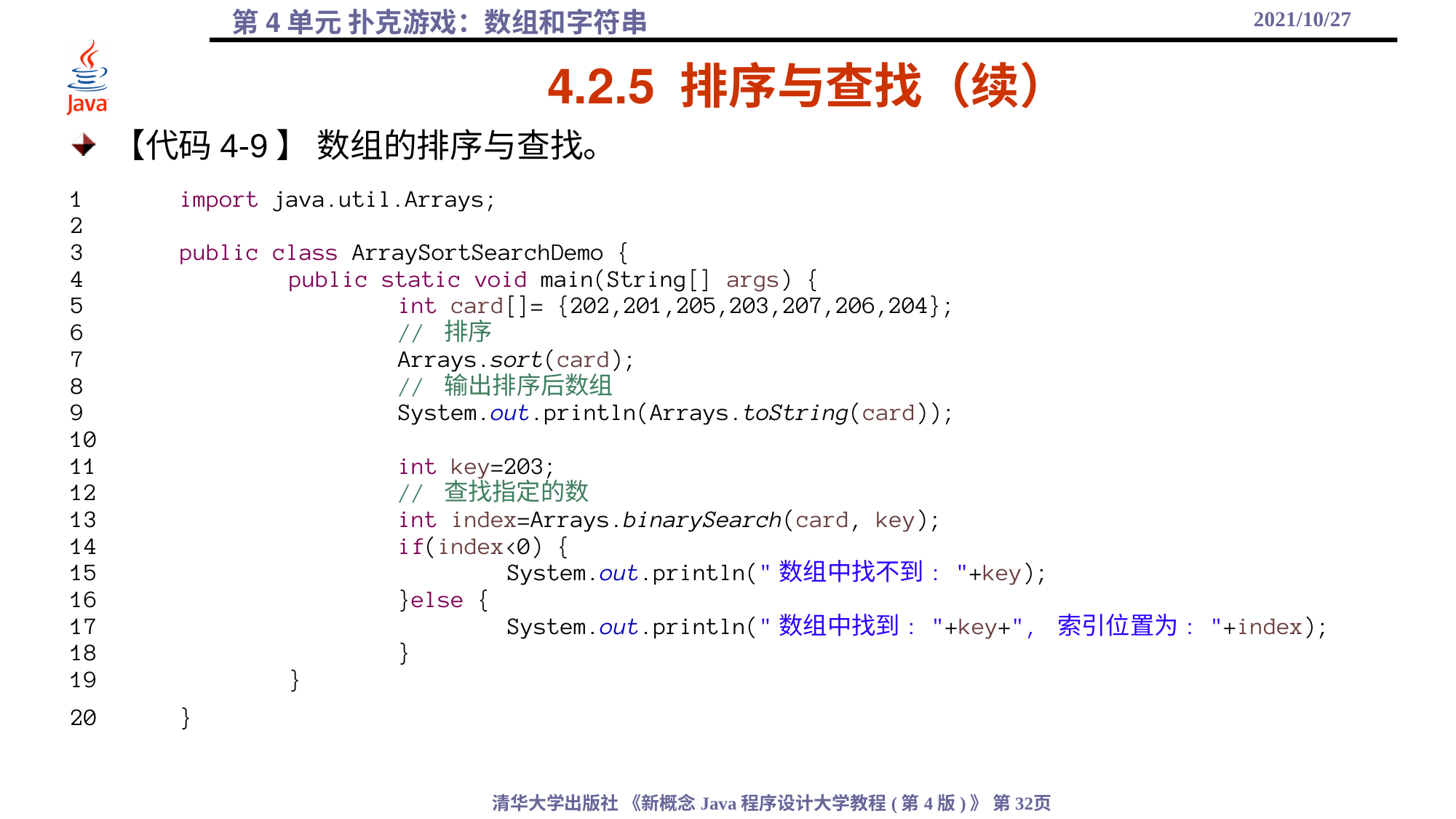

2021/10/27
# 4.2.5 排序与查找（续）
【代码4-9】 数组的排序与查找。
1	import java.util.Arrays;
2
3	public class ArraySortSearchDemo {
4		public static void main(String[] args) {
5			int card[]= {202,201,205,203,207,206,204};
6			// 排序
7			Arrays.sort(card);
8			// 输出排序后数组
9			System.out.println(Arrays.toString(card));
10
11			int key=203;
12			// 查找指定的数
13			int index=Arrays.binarySearch(card, key);
14			if(index<0) {
15				System.out.println("数组中找不到: "+key);
16			}else {
17				System.out.println("数组中找到: "+key+", 索引位置为: "+index);
18			}
19		}
20	}